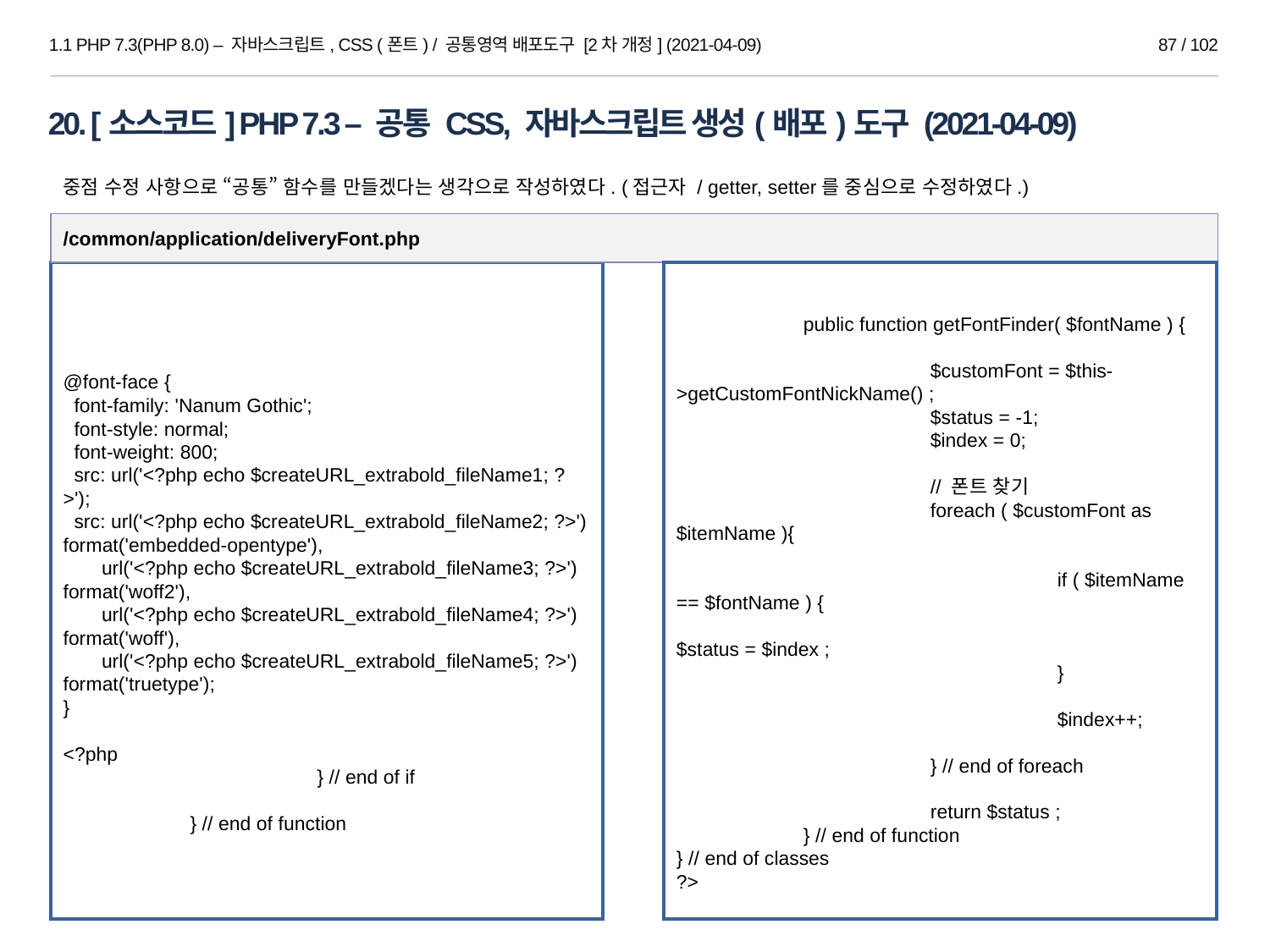

1.1 PHP 7.3(PHP 8.0) – 자바스크립트, CSS (폰트) / 공통영역 배포도구 [2차 개정] (2021-04-09)
87 / 102

20. [소스코드] PHP 7.3 – 공통 CSS, 자바스크립트 생성(배포)도구 (2021-04-09)
중점 수정 사항으로 “공통” 함수를 만들겠다는 생각으로 작성하였다. (접근자 / getter, setter를 중심으로 수정하였다.)
/common/application/deliveryFont.php

	public function getFontFinder( $fontName ) {

		$customFont = $this->getCustomFontNickName() ;
		$status = -1;
		$index = 0;

		// 폰트 찾기
		foreach ( $customFont as $itemName ){

			if ( $itemName == $fontName ) {
				$status = $index ;
			}

			$index++;

		} // end of foreach

		return $status ;
	} // end of function
} // end of classes
?>

@font-face {
  font-family: 'Nanum Gothic';
  font-style: normal;
  font-weight: 800;
  src: url('<?php echo $createURL_extrabold_fileName1; ?>');
  src: url('<?php echo $createURL_extrabold_fileName2; ?>') format('embedded-opentype'),
       url('<?php echo $createURL_extrabold_fileName3; ?>') format('woff2'),
       url('<?php echo $createURL_extrabold_fileName4; ?>') format('woff'),
       url('<?php echo $createURL_extrabold_fileName5; ?>') format('truetype');
}

<?php
		} // end of if

	} // end of function